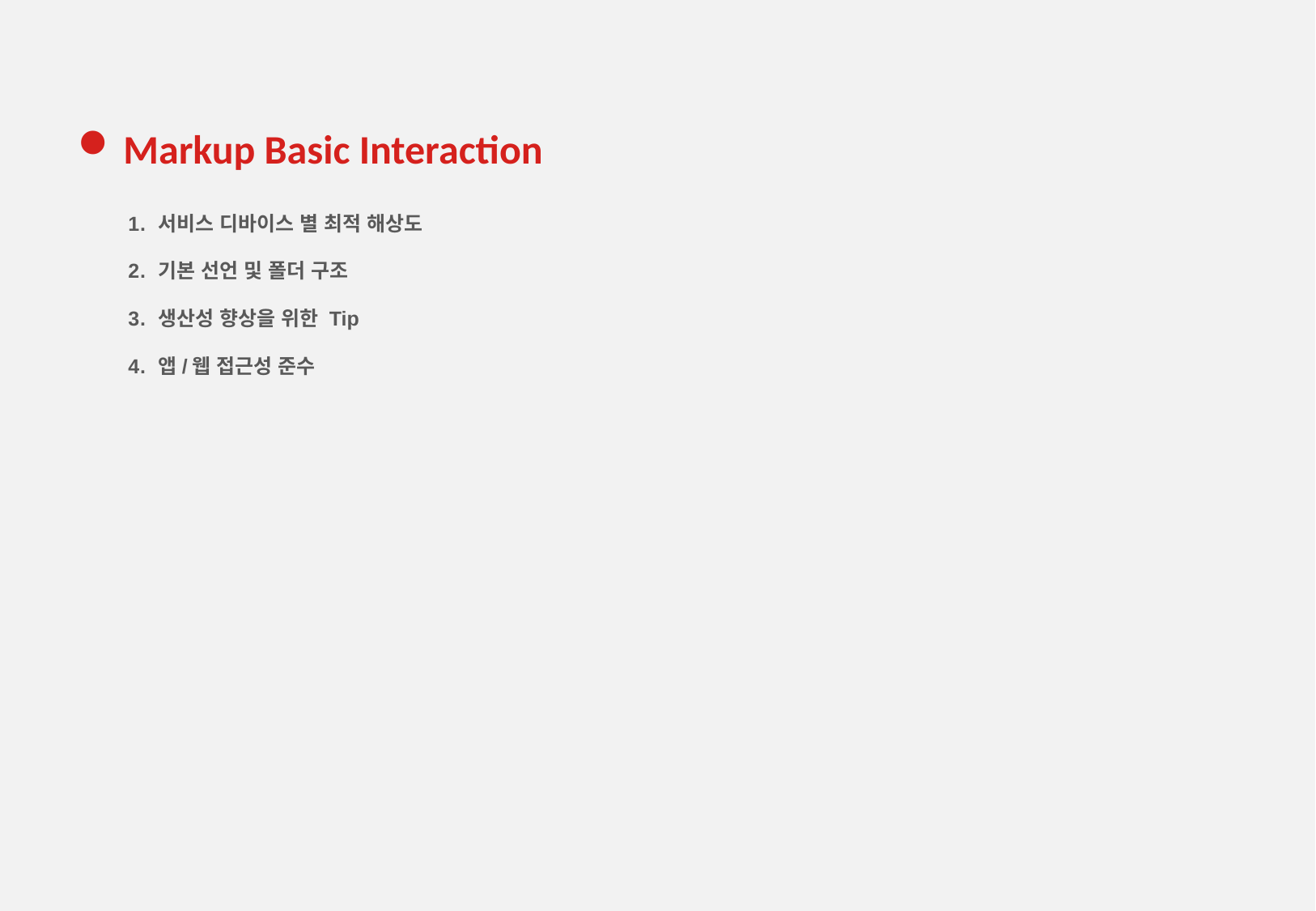

# Markup Basic Interaction
서비스 디바이스 별 최적 해상도
기본 선언 및 폴더 구조
생산성 향상을 위한 Tip
앱/웹 접근성 준수